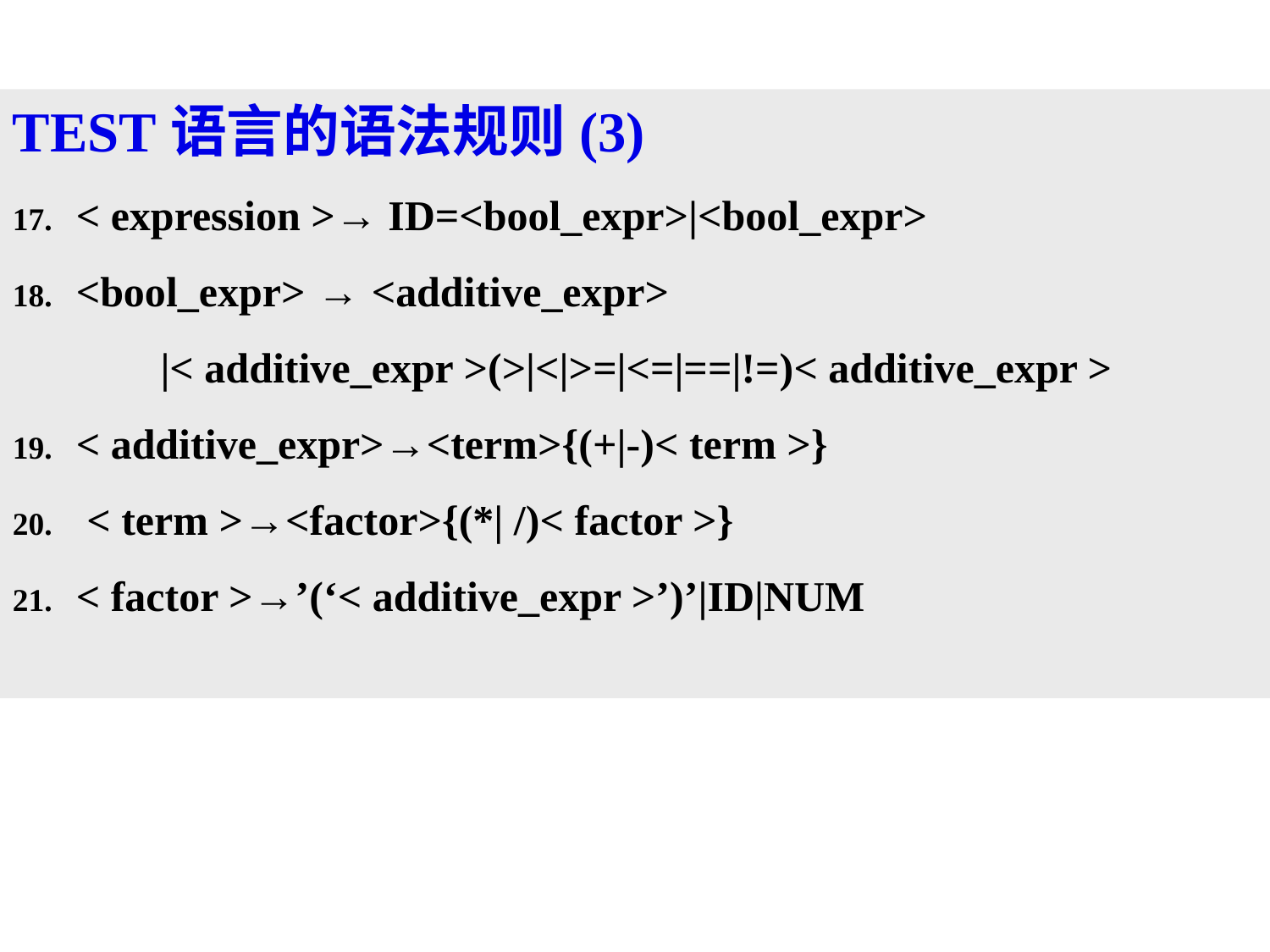

TEST语言的语法规则(3)
< expression >→ ID=<bool_expr>|<bool_expr>
<bool_expr> → <additive_expr>
              |< additive_expr >(>|<|>=|<=|==|!=)< additive_expr >
< additive_expr>→<term>{(+|-)< term >}
 < term >→<factor>{(*| /)< factor >}
< factor >→’(‘< additive_expr >’)’|ID|NUM

2020/10/28
45